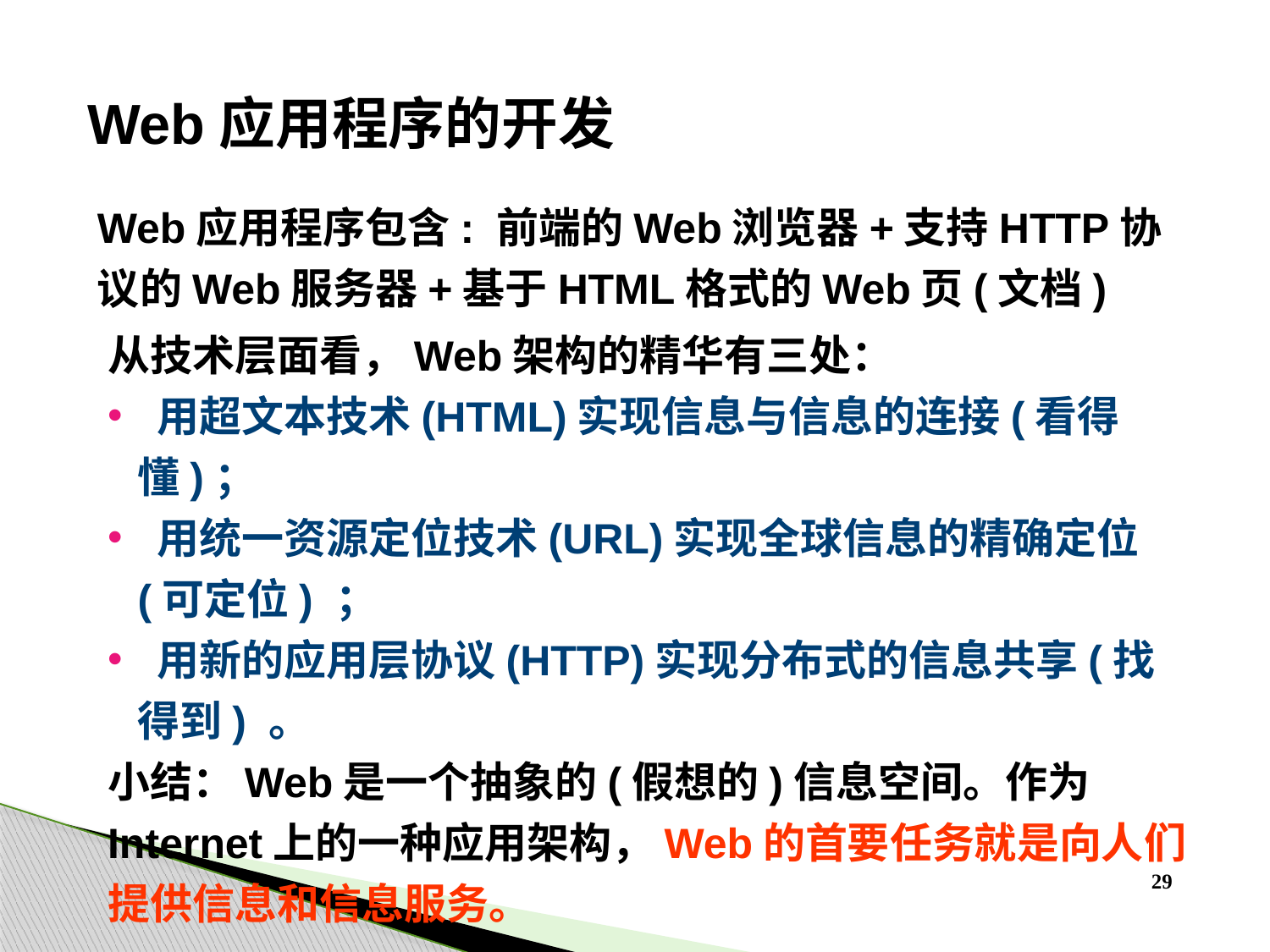

Web应用程序的开发
Web应用程序包含: 前端的Web浏览器+支持HTTP协议的Web服务器+基于HTML格式的Web页(文档)
从技术层面看，Web架构的精华有三处：
 用超文本技术(HTML)实现信息与信息的连接(看得懂)；
 用统一资源定位技术(URL)实现全球信息的精确定位(可定位) ；
 用新的应用层协议(HTTP)实现分布式的信息共享(找得到) 。
小结：Web是一个抽象的(假想的)信息空间。作为Internet上的一种应用架构，Web的首要任务就是向人们提供信息和信息服务。
29